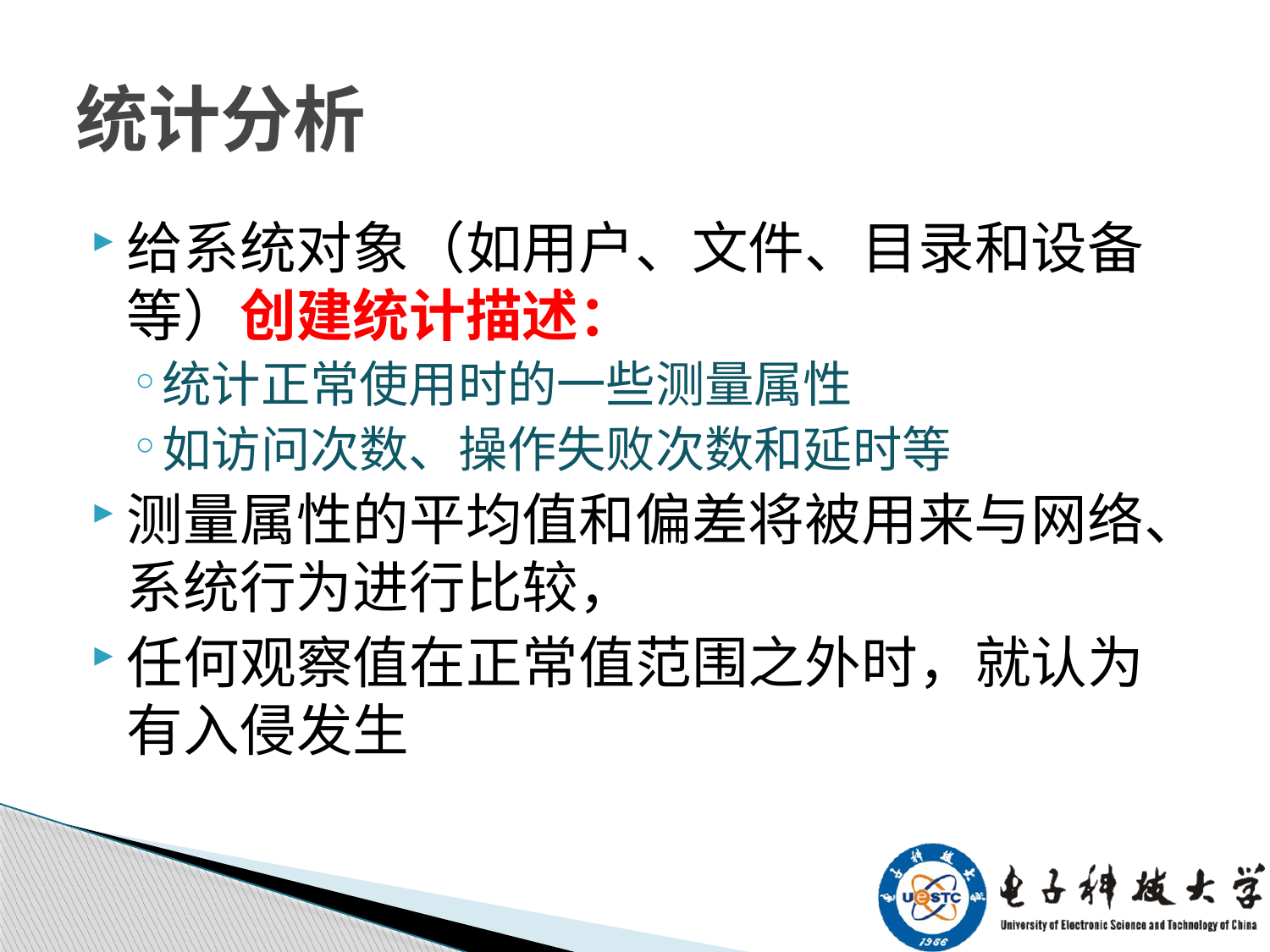

# 统计分析
给系统对象（如用户、文件、目录和设备等）创建统计描述：
统计正常使用时的一些测量属性
如访问次数、操作失败次数和延时等
测量属性的平均值和偏差将被用来与网络、系统行为进行比较，
任何观察值在正常值范围之外时，就认为有入侵发生
197